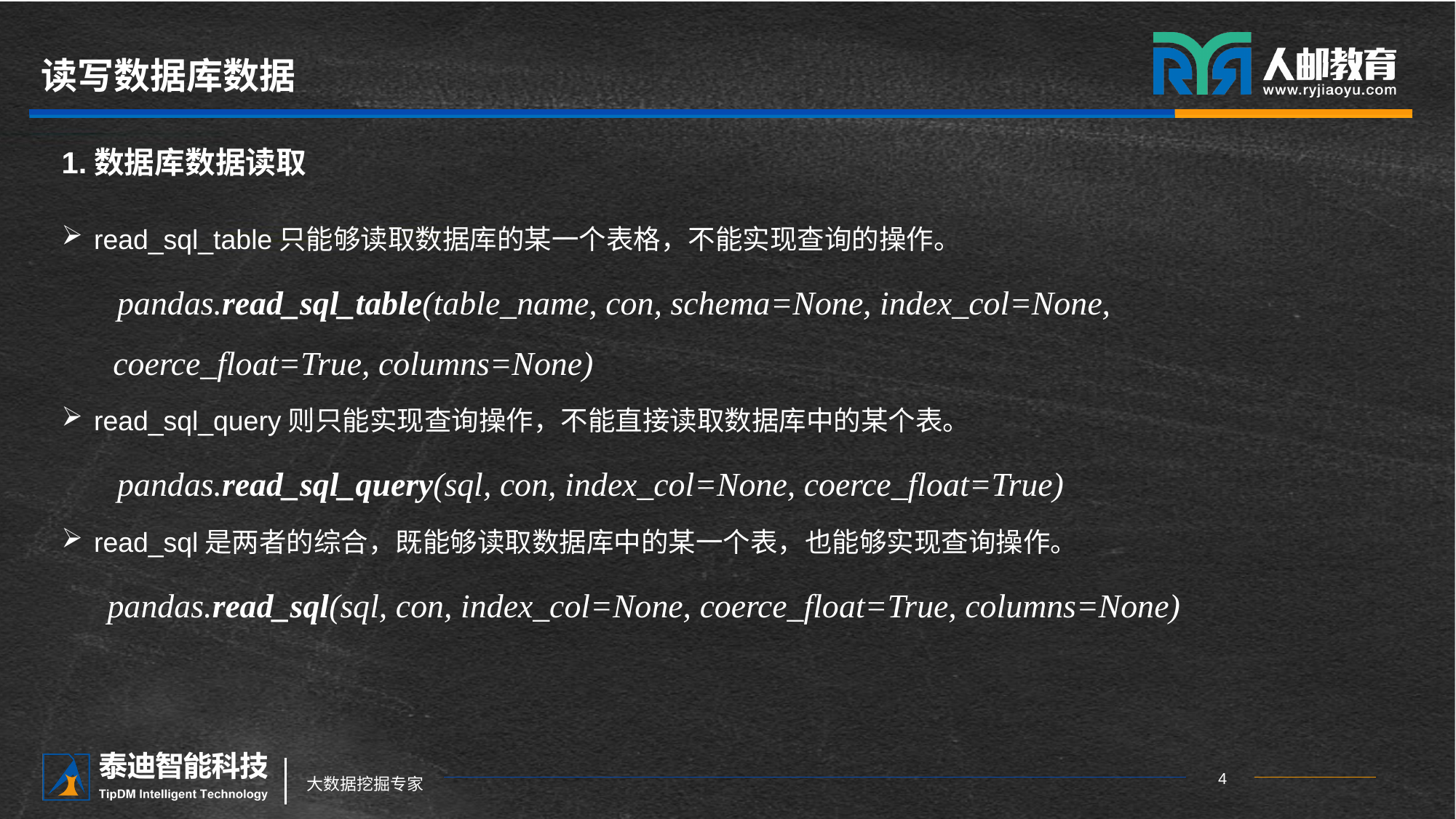

# 读写数据库数据
1.数据库数据读取
read_sql_table只能够读取数据库的某一个表格，不能实现查询的操作。
      pandas.read_sql_table(table_name, con, schema=None, index_col=None, coerce_float=True, columns=None)
read_sql_query则只能实现查询操作，不能直接读取数据库中的某个表。
      pandas.read_sql_query(sql, con, index_col=None, coerce_float=True)
read_sql是两者的综合，既能够读取数据库中的某一个表，也能够实现查询操作。
      pandas.read_sql(sql, con, index_col=None, coerce_float=True, columns=None)